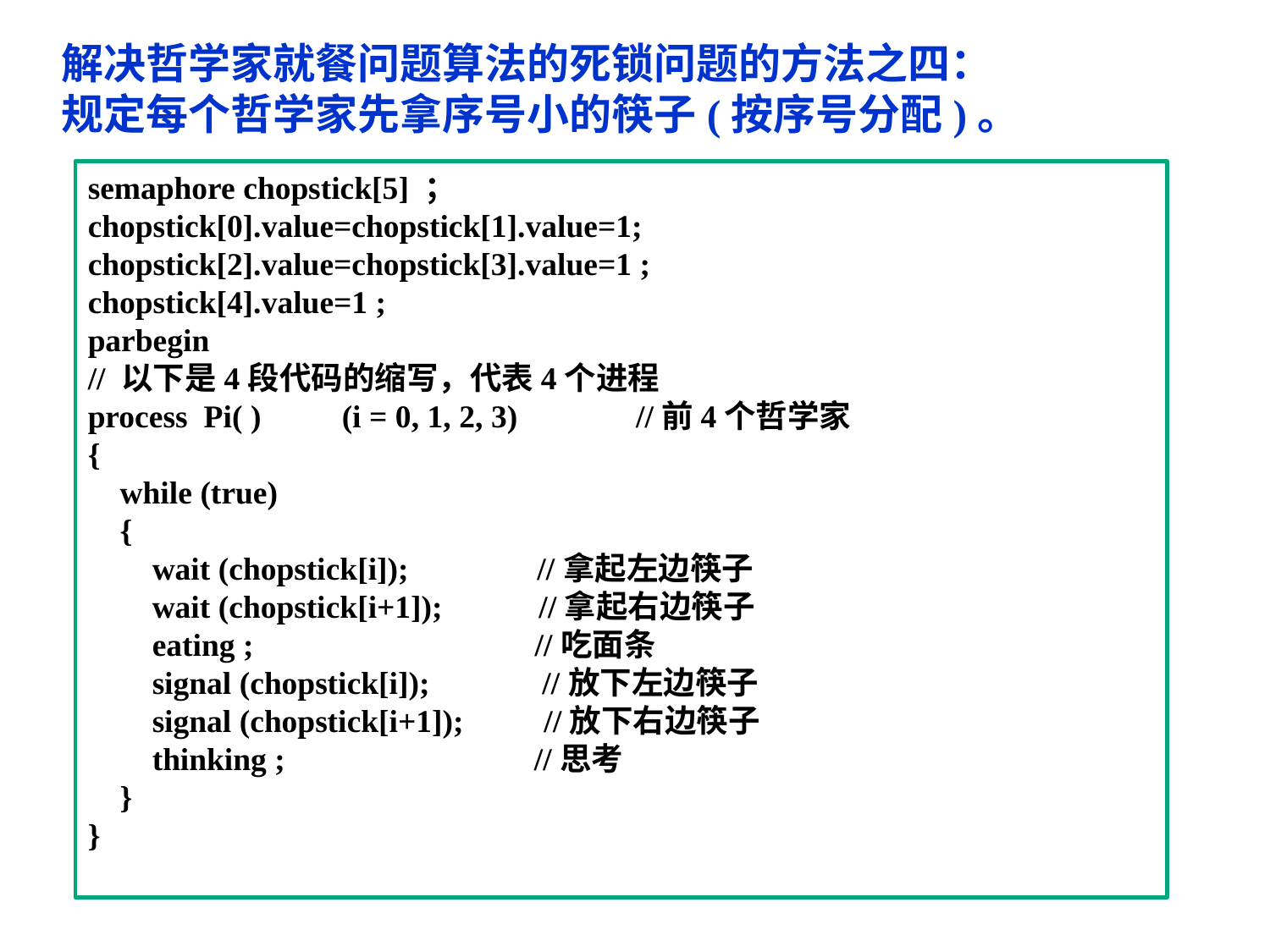

解决哲学家就餐问题算法的死锁问题的方法之四：
规定每个哲学家先拿序号小的筷子(按序号分配)。
semaphore chopstick[5] ；
chopstick[0].value=chopstick[1].value=1;
chopstick[2].value=chopstick[3].value=1 ;
chopstick[4].value=1 ;
parbegin
// 以下是4段代码的缩写，代表4个进程
process  Pi( )	(i = 0, 1, 2, 3)	     //前4个哲学家
{
    while (true)
    {
        wait (chopstick[i]);                //拿起左边筷子
        wait (chopstick[i+1]);            //拿起右边筷子
        eating ;                                   //吃面条
        signal (chopstick[i]);              //放下左边筷子
        signal (chopstick[i+1]);          //放下右边筷子
        thinking ;                               //思考
    }
}